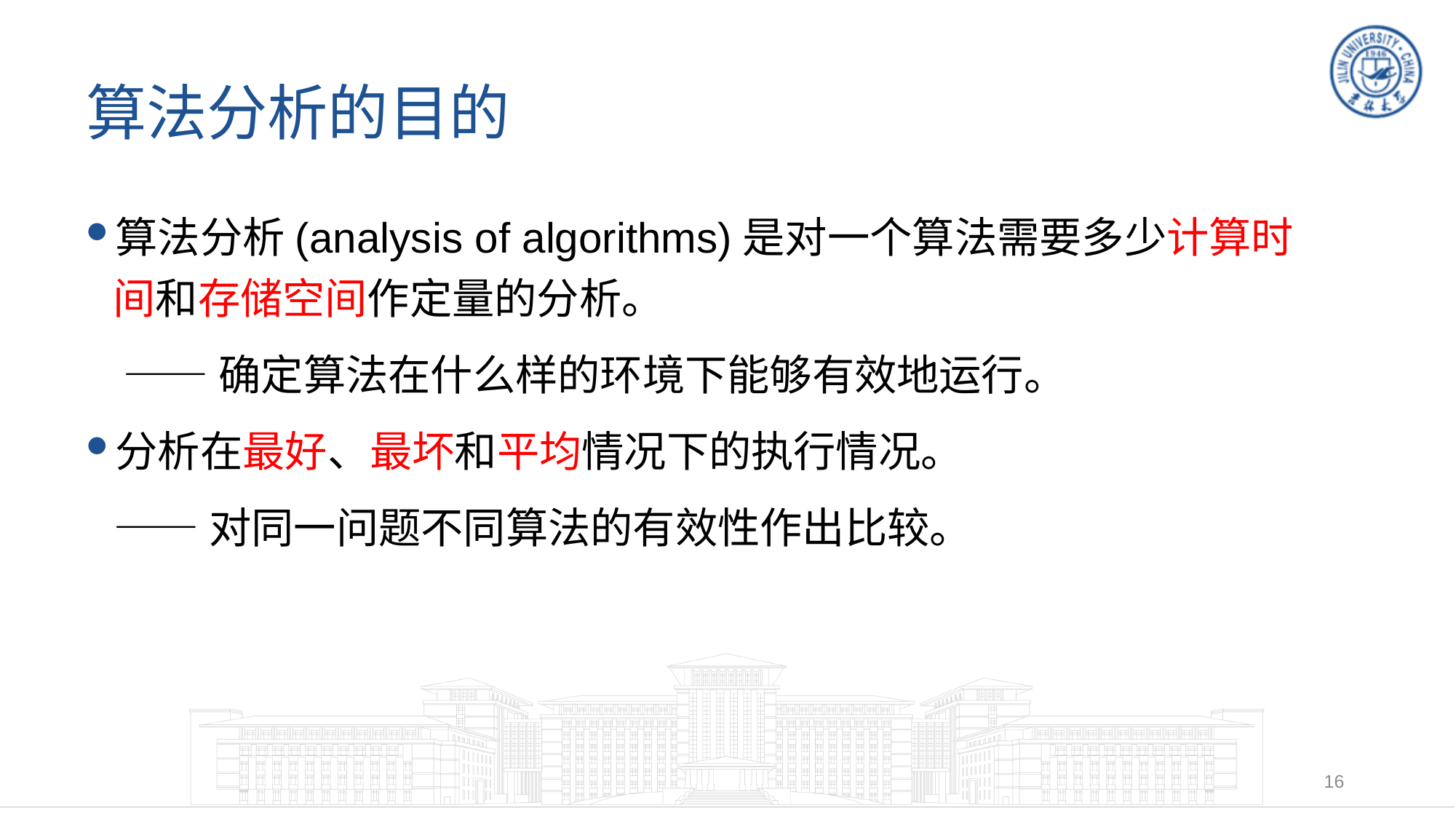

# 算法分析的目的
算法分析(analysis of algorithms)是对一个算法需要多少计算时间和存储空间作定量的分析。
    ——确定算法在什么样的环境下能够有效地运行。
分析在最好、最坏和平均情况下的执行情况。
   ——对同一问题不同算法的有效性作出比较。
16